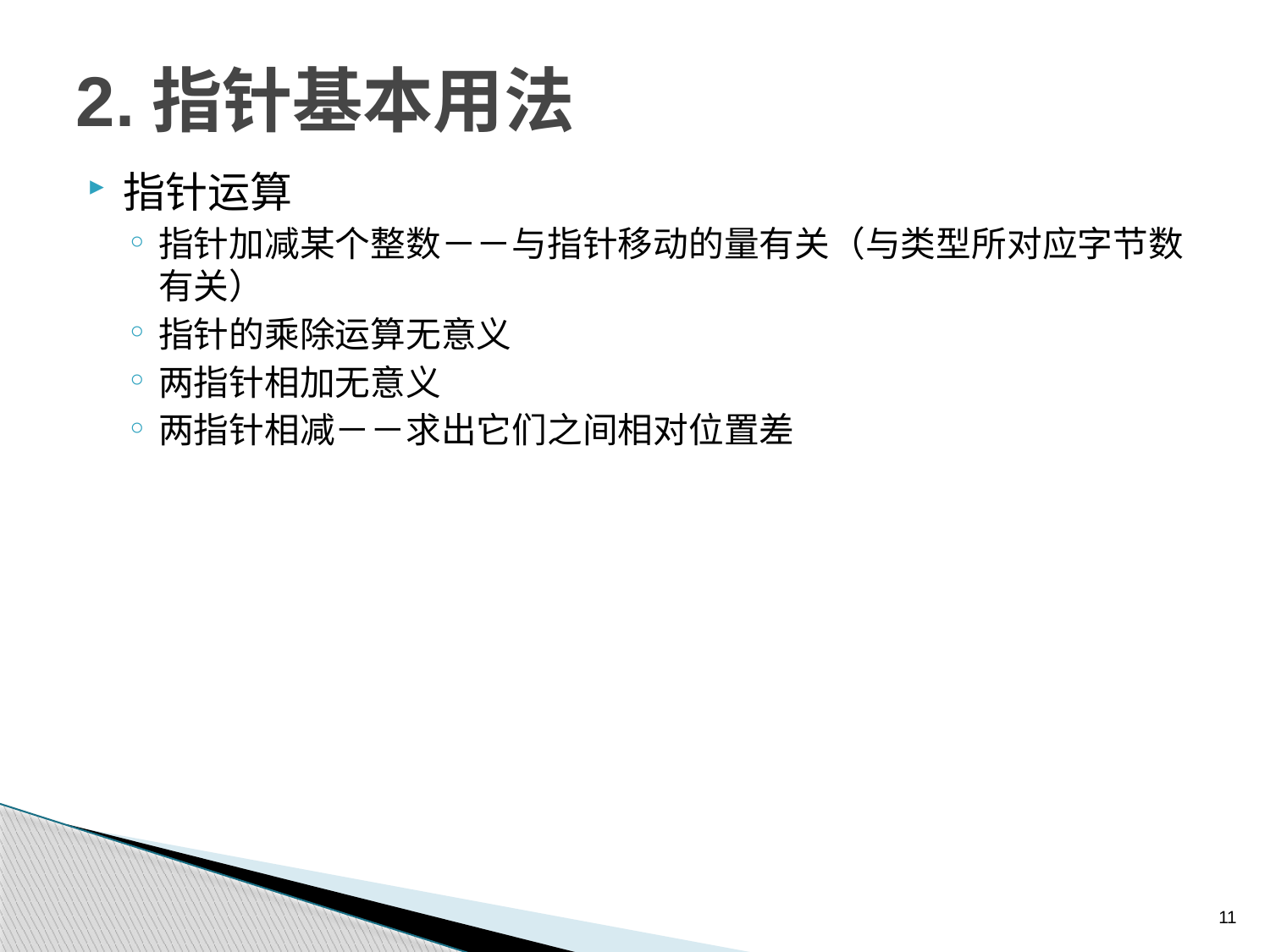

# 2.指针基本用法
指针运算
指针加减某个整数－－与指针移动的量有关（与类型所对应字节数有关）
指针的乘除运算无意义
两指针相加无意义
两指针相减－－求出它们之间相对位置差

11